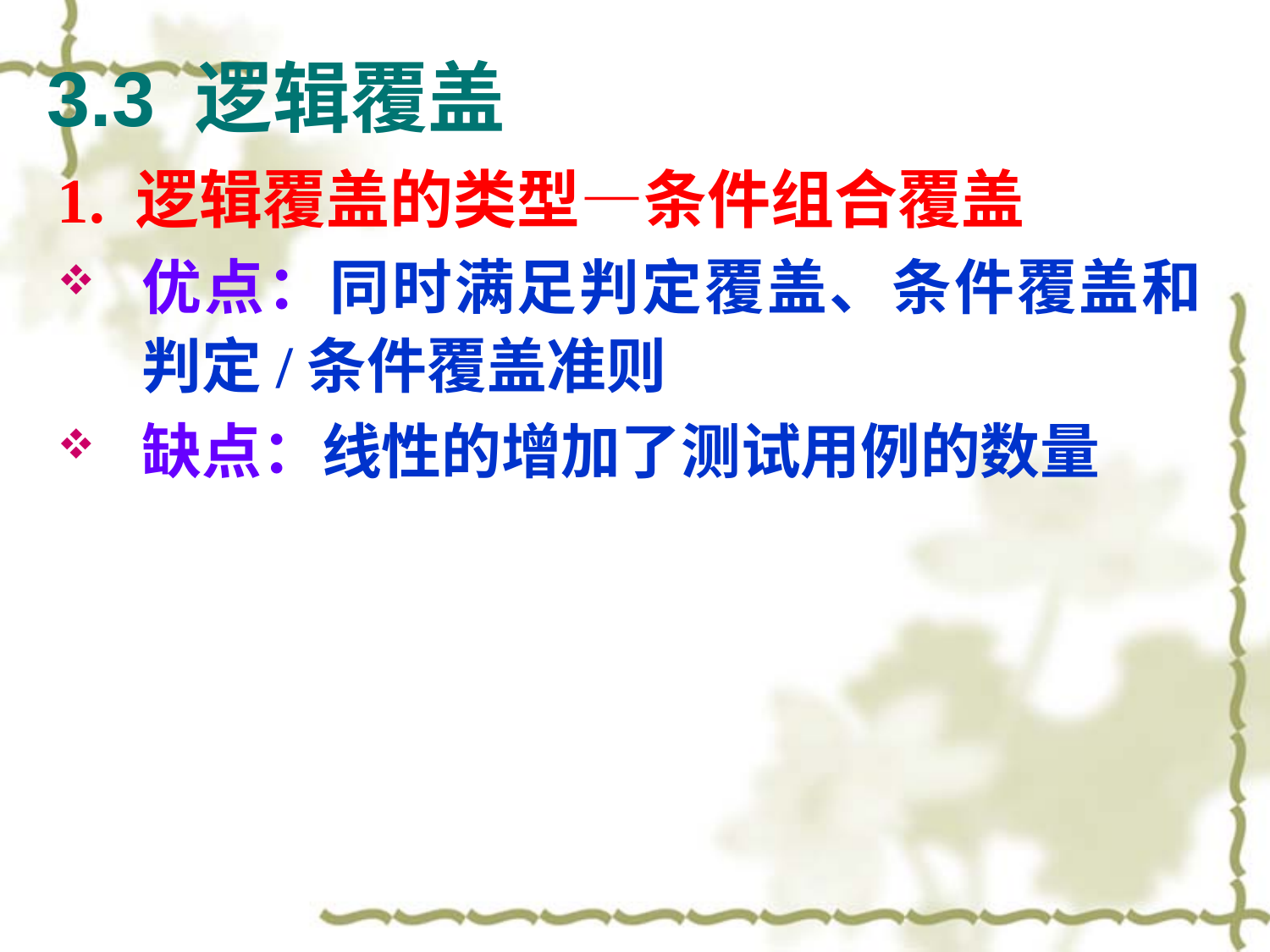

# 3.3 逻辑覆盖
1. 逻辑覆盖的类型—条件组合覆盖
优点：同时满足判定覆盖、条件覆盖和判定/条件覆盖准则
缺点：线性的增加了测试用例的数量